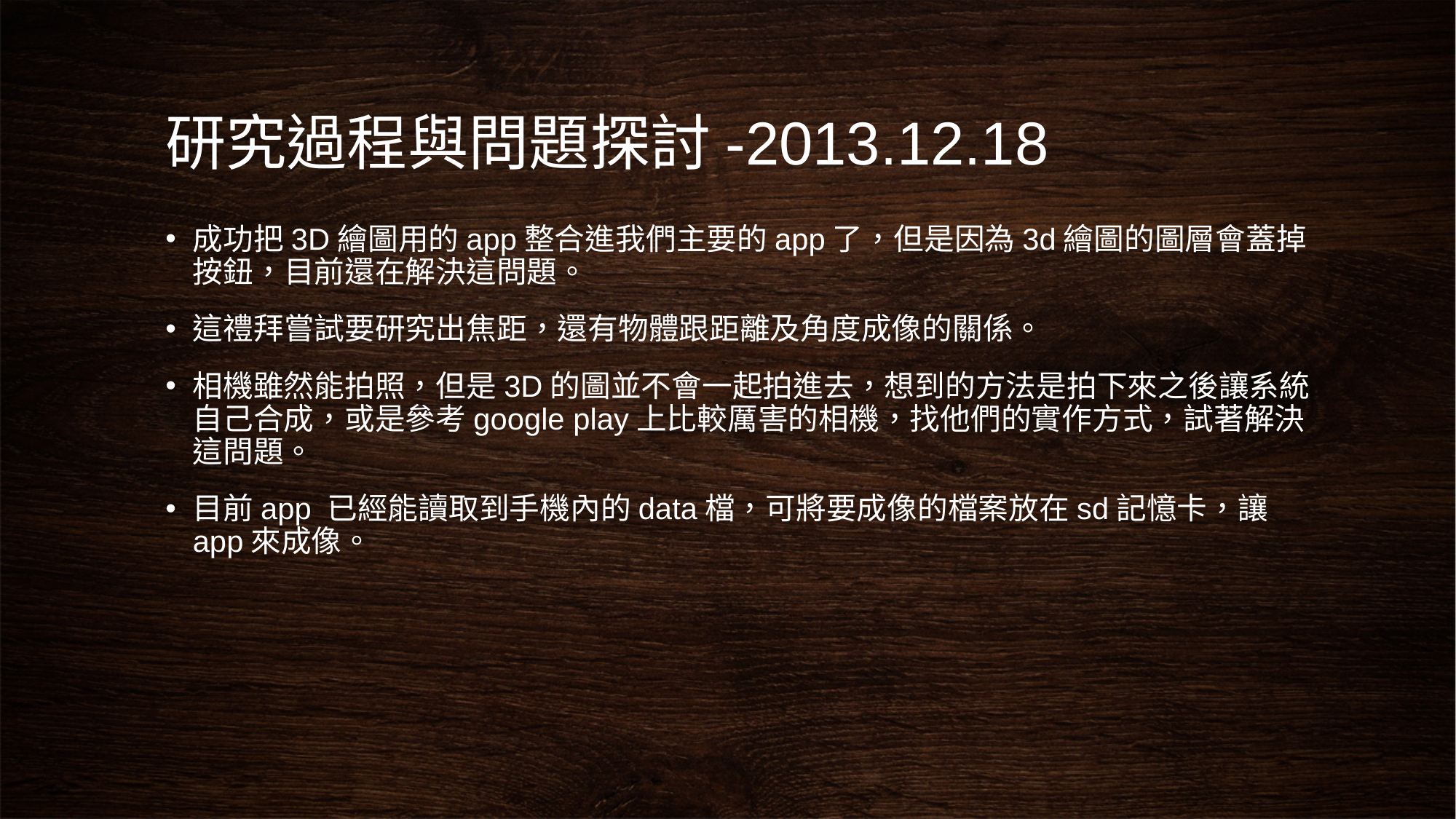

# 研究過程與問題探討-2013.12.18
成功把3D繪圖用的app整合進我們主要的app了，但是因為3d繪圖的圖層會蓋掉按鈕，目前還在解決這問題。
這禮拜嘗試要研究出焦距，還有物體跟距離及角度成像的關係。
相機雖然能拍照，但是3D的圖並不會一起拍進去，想到的方法是拍下來之後讓系統自己合成，或是參考google play上比較厲害的相機，找他們的實作方式，試著解決這問題。
目前app 已經能讀取到手機內的data檔，可將要成像的檔案放在sd記憶卡，讓app來成像。